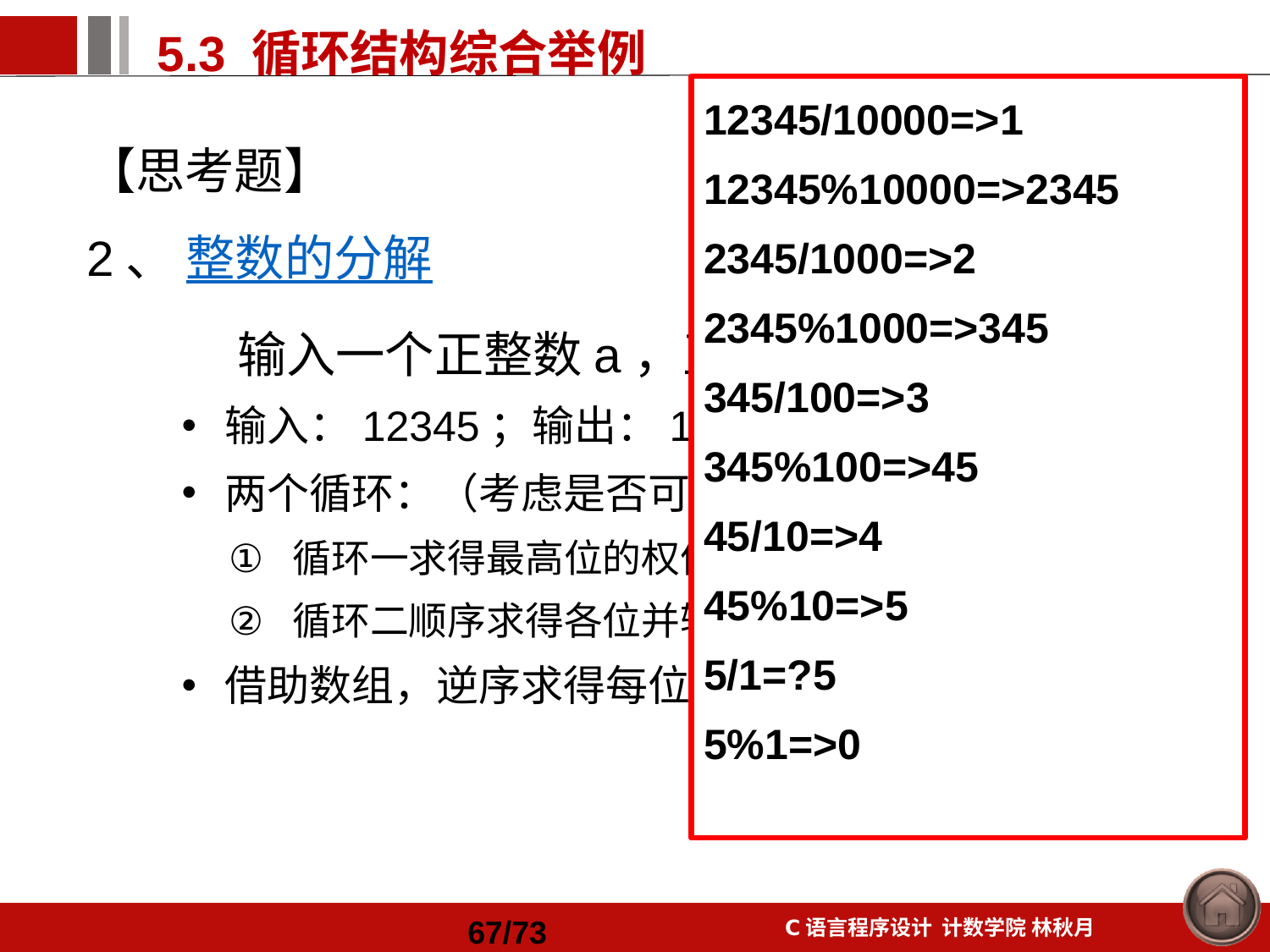

12345/10000=>1
12345%10000=>2345
2345/1000=>2
2345%1000=>345
345/100=>3
345%100=>45
45/10=>4
45%10=>5
5/1=?5
5%1=>0
【思考题】
2、 整数的分解
		输入一个正整数a，正序输出每位数
 输入：12345；输出：1 2 3 4 5
 两个循环：（考虑是否可以逆序再逆序？）
循环一求得最高位的权值
循环二顺序求得各位并输出
 借助数组，逆序求得每位数，反向输出